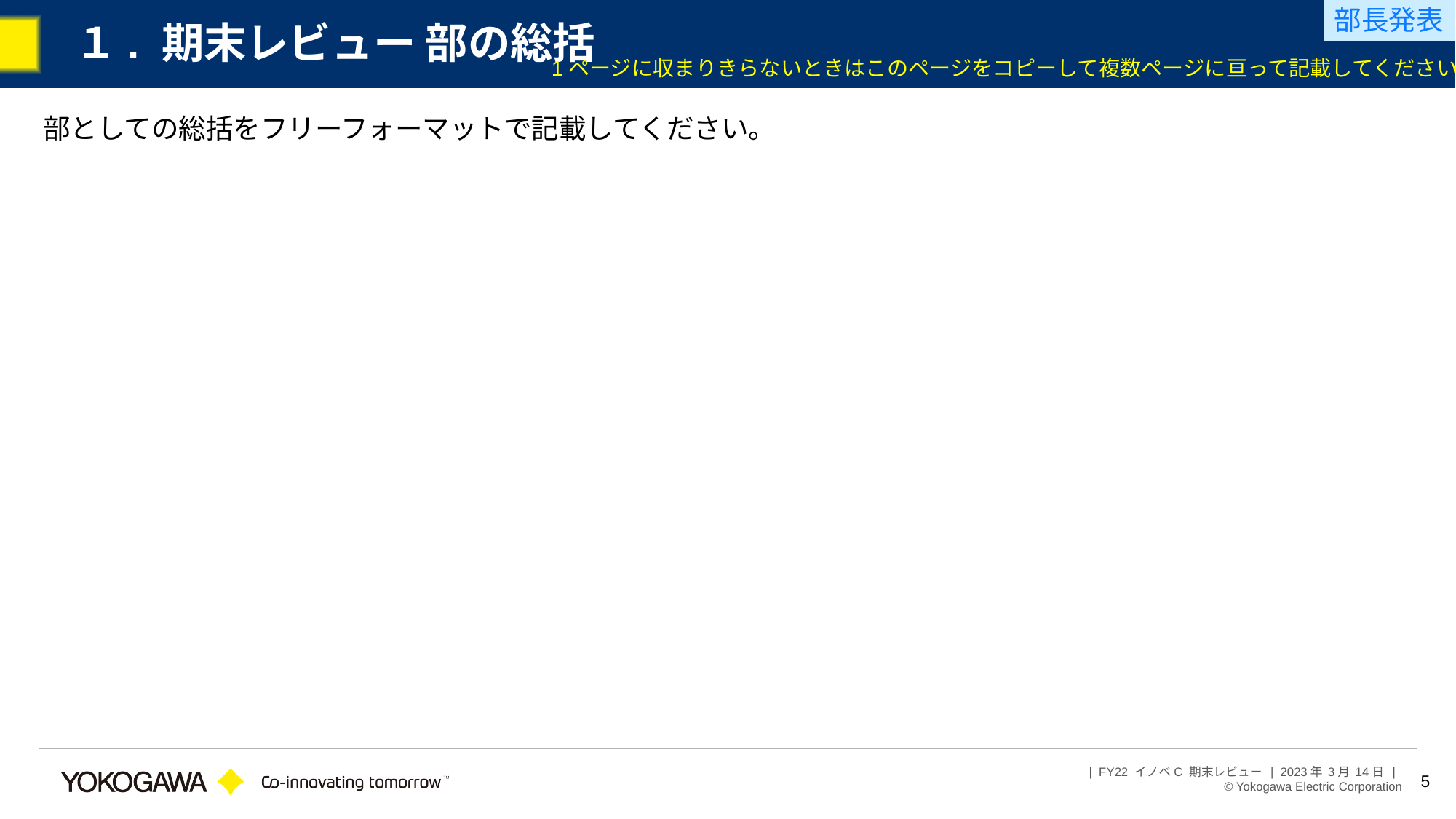

部長発表
# １. 期末レビュー 部の総括
1ページに収まりきらないときはこのページをコピーして複数ページに亘って記載してください。
部としての総括をフリーフォーマットで記載してください。
5